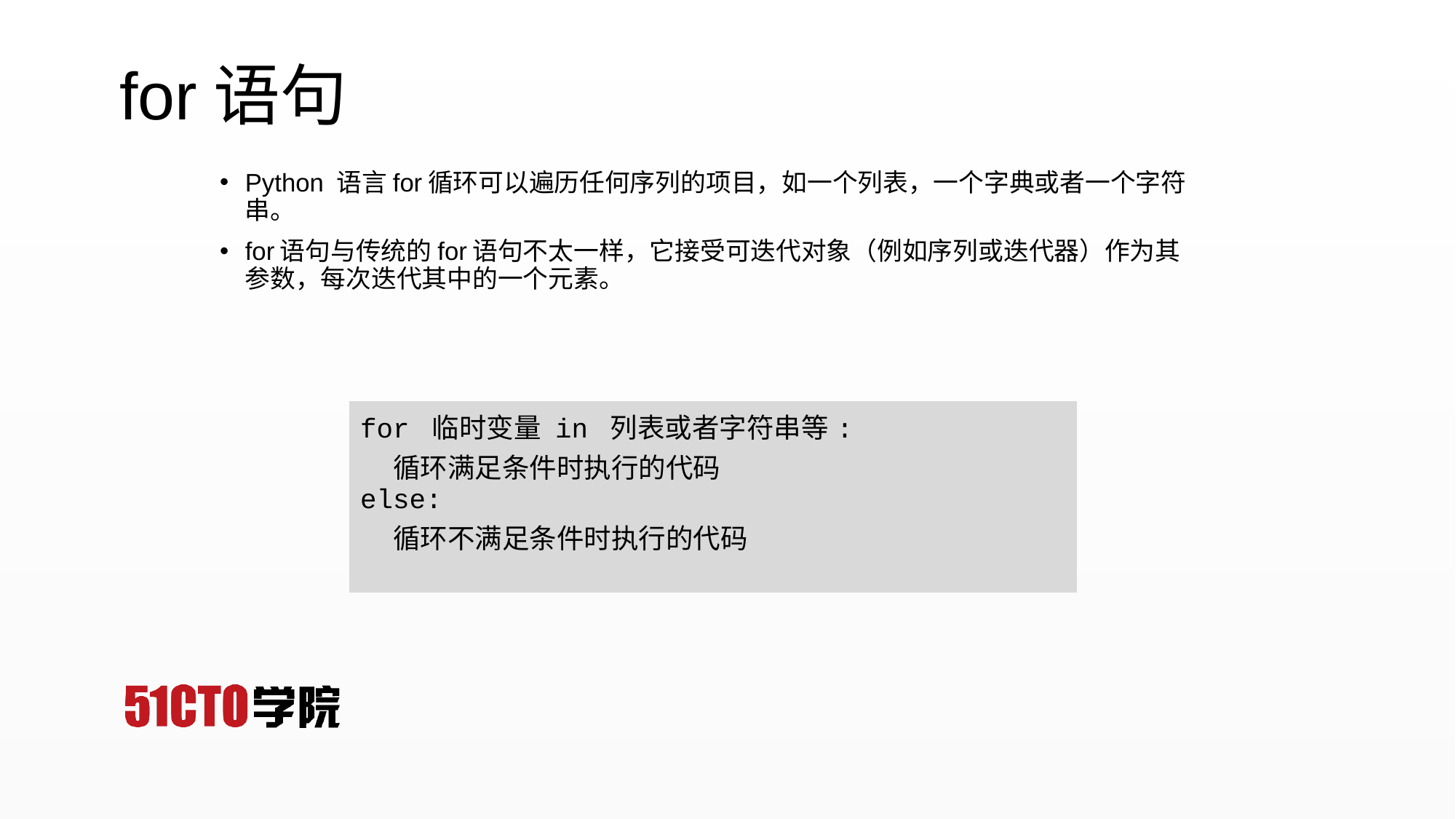

# for语句
Python 语言for循环可以遍历任何序列的项目，如一个列表，一个字典或者一个字符串。
for语句与传统的for语句不太一样，它接受可迭代对象（例如序列或迭代器）作为其参数，每次迭代其中的一个元素。

| for 临时变量 in 列表或者字符串等: 循环满足条件时执行的代码 else: 循环不满足条件时执行的代码 |
| --- |